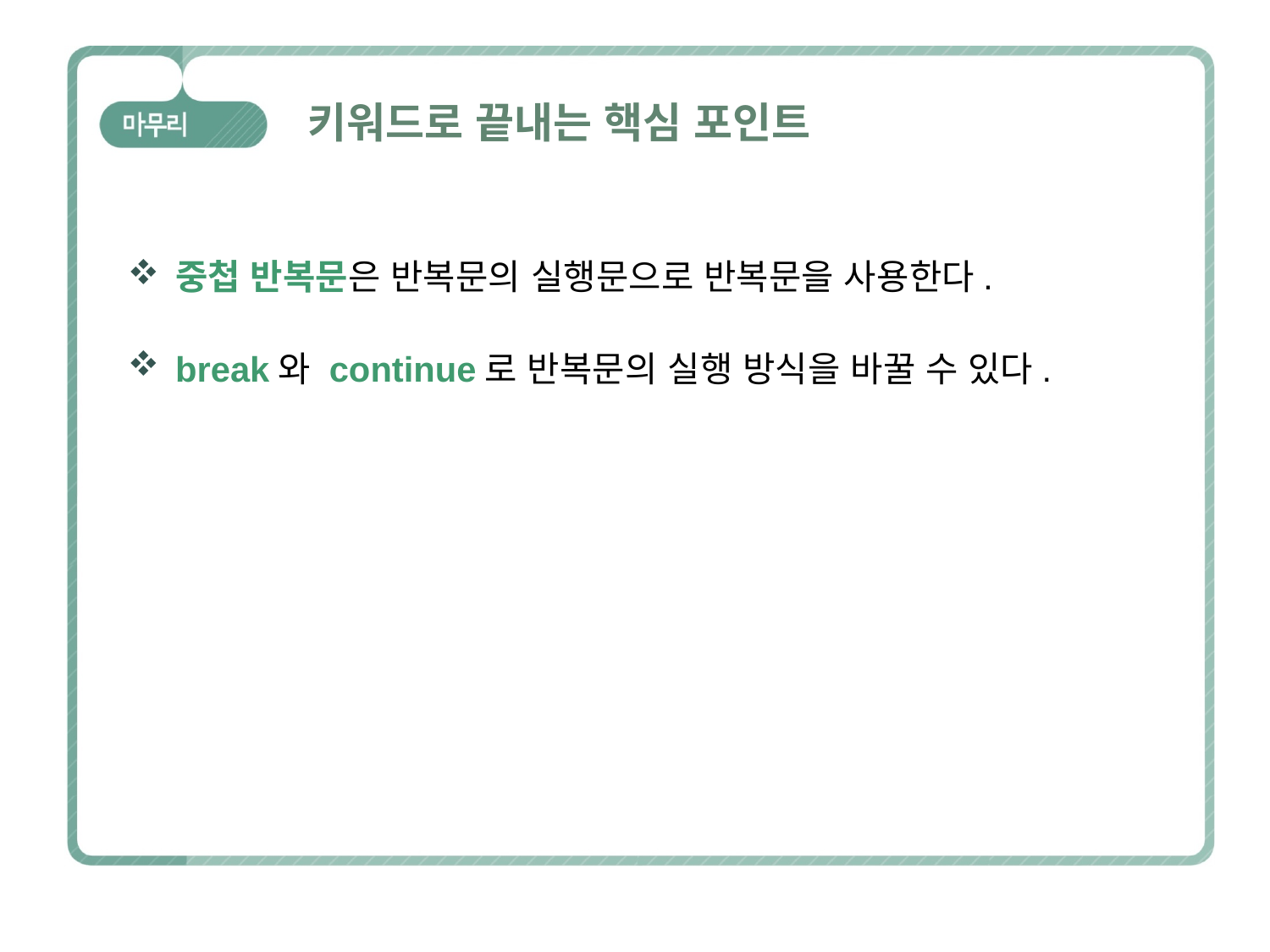

# 키워드로 끝내는 핵심 포인트
중첩 반복문은 반복문의 실행문으로 반복문을 사용한다.
break와 continue로 반복문의 실행 방식을 바꿀 수 있다.